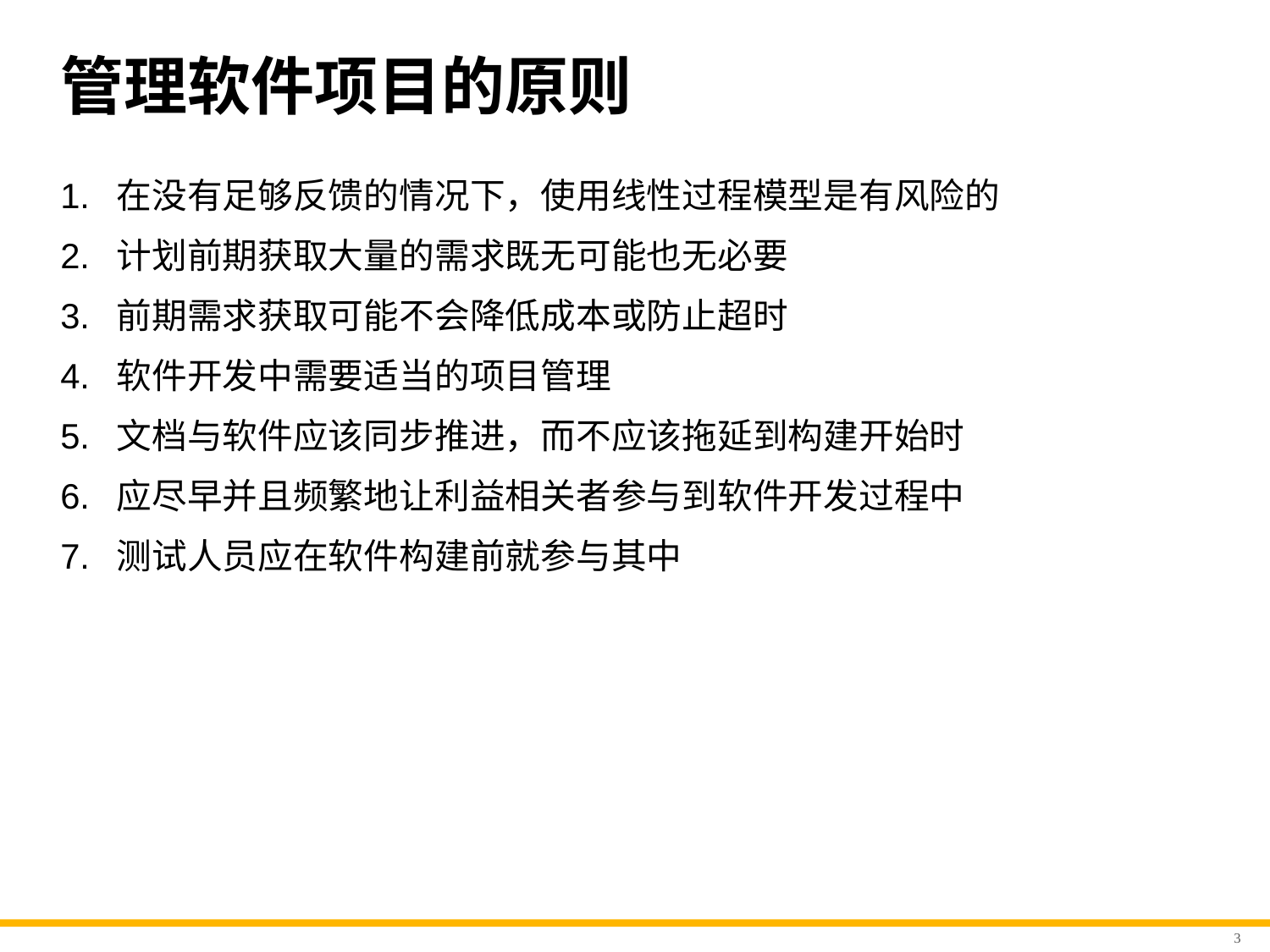

# 管理软件项目的原则
在没有足够反馈的情况下，使用线性过程模型是有风险的
计划前期获取大量的需求既无可能也无必要
前期需求获取可能不会降低成本或防止超时
软件开发中需要适当的项目管理
文档与软件应该同步推进，而不应该拖延到构建开始时
应尽早并且频繁地让利益相关者参与到软件开发过程中
测试人员应在软件构建前就参与其中
3